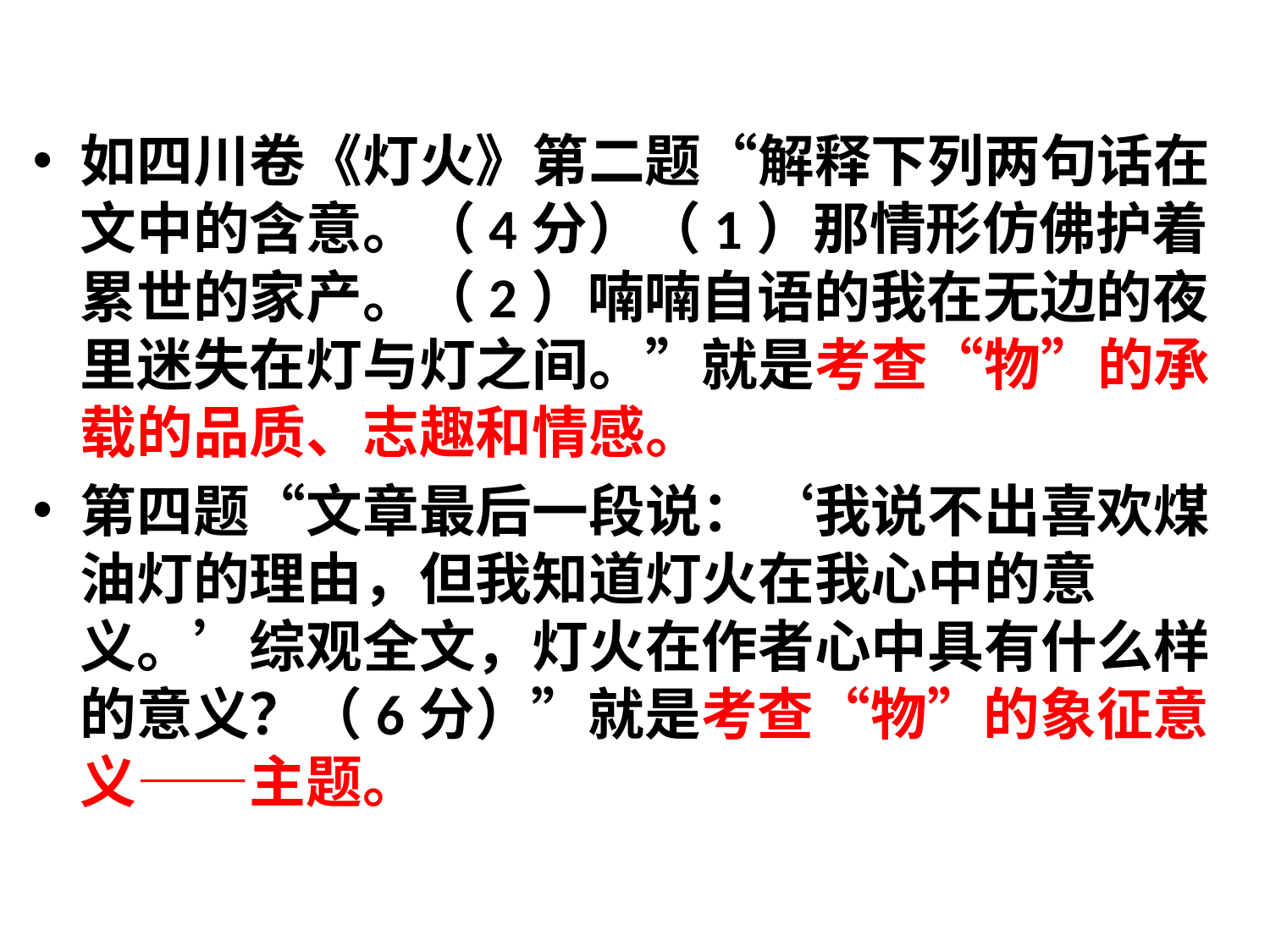

如四川卷《灯火》第二题“解释下列两句话在文中的含意。（4分）（1）那情形仿佛护着累世的家产。（2）喃喃自语的我在无边的夜里迷失在灯与灯之间。”就是考查“物”的承载的品质、志趣和情感。
第四题“文章最后一段说：‘我说不出喜欢煤油灯的理由，但我知道灯火在我心中的意义。’综观全文，灯火在作者心中具有什么样的意义？（6分）”就是考查“物”的象征意义——主题。